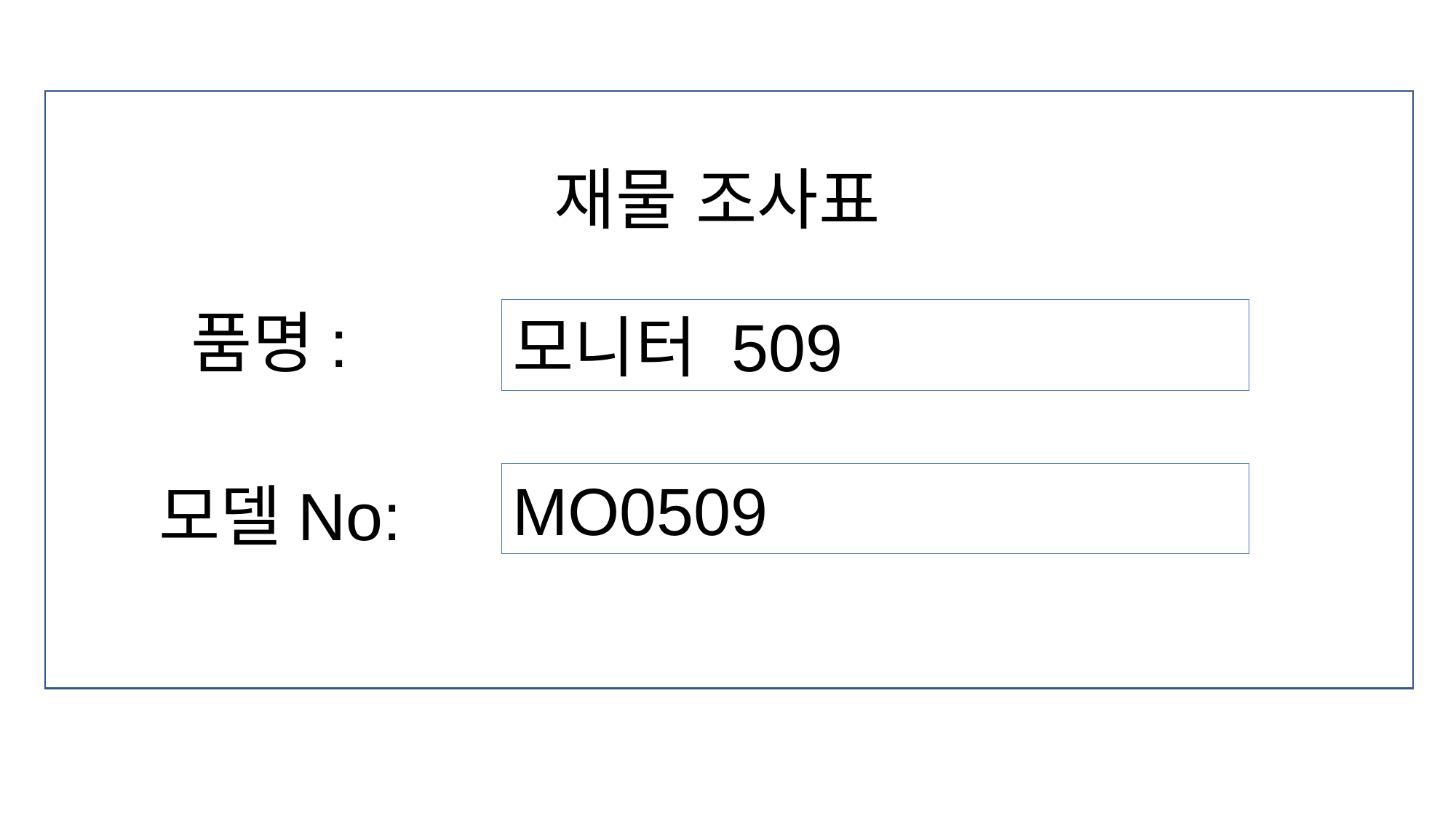

재물 조사표
품명:
모니터 509
MO0509
모델No: